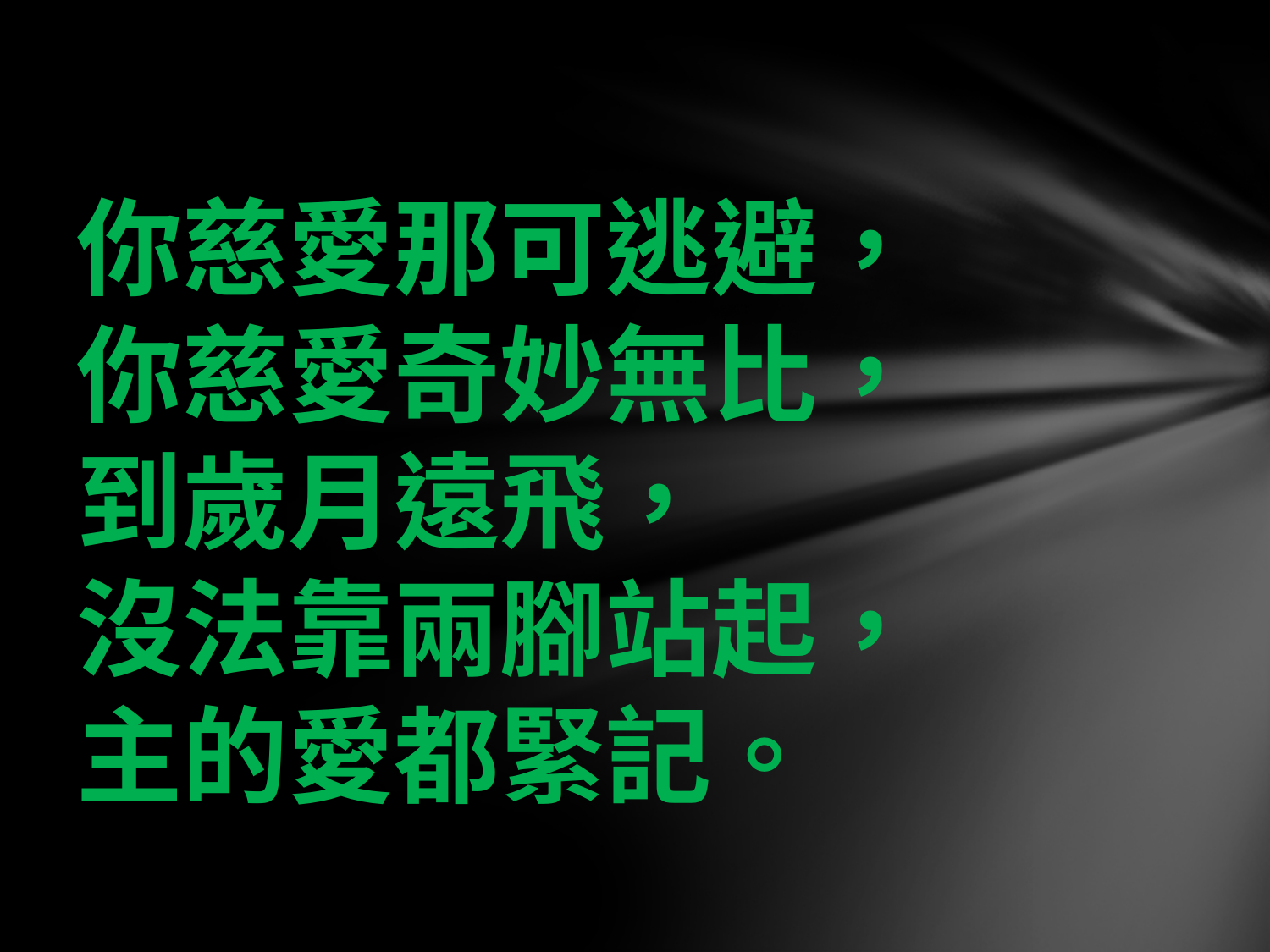

# 你慈愛那可逃避， 你慈愛奇妙無比， 到歲月遠飛， 沒法靠兩腳站起， 主的愛都緊記。